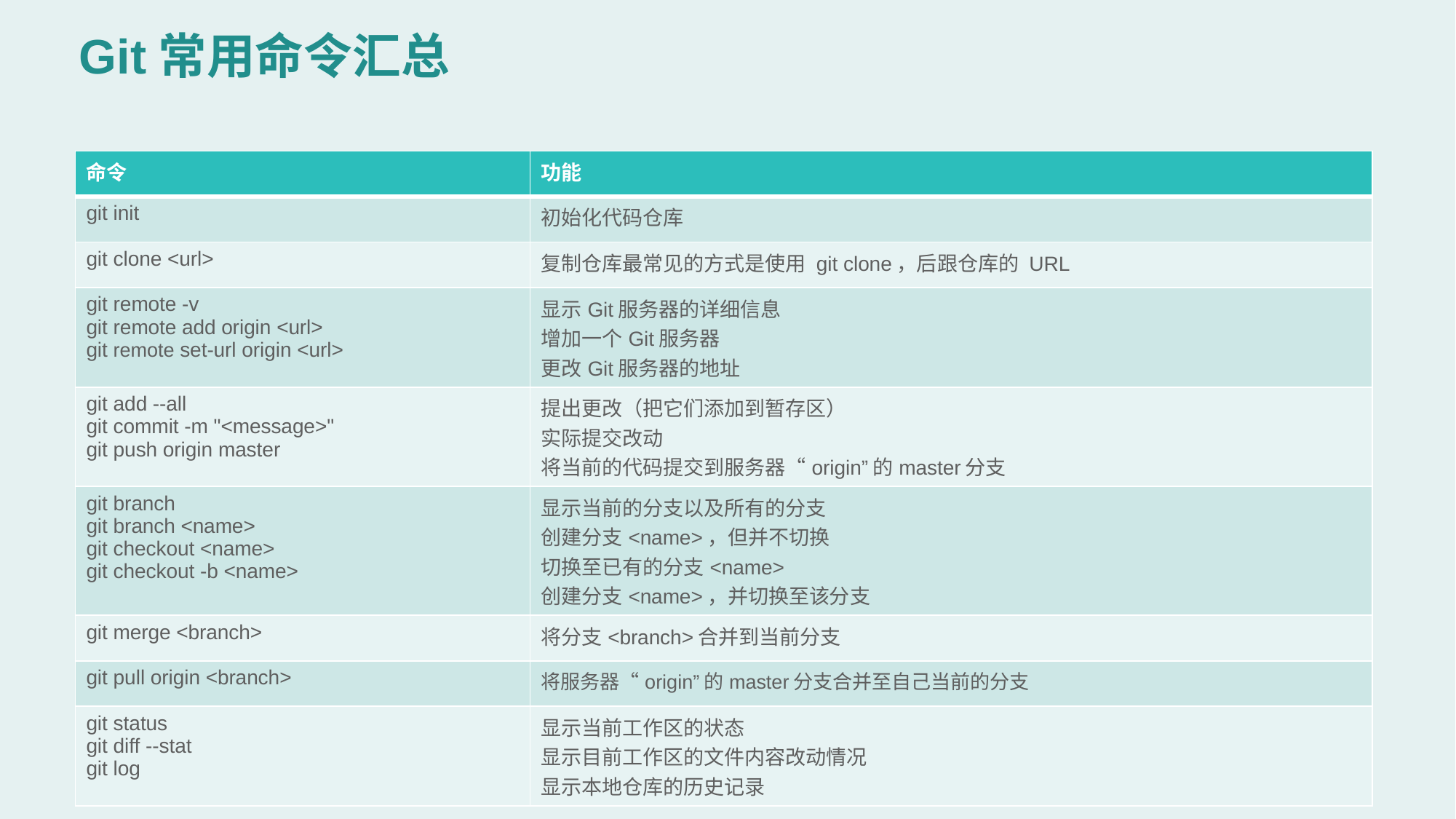

# Git常用命令汇总
| 命令 | 功能 |
| --- | --- |
| git init | 初始化代码仓库 |
| git clone <url> | 复制仓库最常见的方式是使用 git clone，后跟仓库的 URL |
| git remote -v git remote add origin <url> git remote set-url origin <url> | 显示Git服务器的详细信息 增加一个Git服务器 更改Git服务器的地址 |
| git add --all git commit -m "<message>" git push origin master | 提出更改（把它们添加到暂存区） 实际提交改动 将当前的代码提交到服务器“origin”的master分支 |
| git branch git branch <name> git checkout <name> git checkout -b <name> | 显示当前的分支以及所有的分支 创建分支<name>，但并不切换 切换至已有的分支<name> 创建分支<name>，并切换至该分支 |
| git merge <branch> | 将分支<branch>合并到当前分支 |
| git pull origin <branch> | 将服务器“origin”的master分支合并至自己当前的分支 |
| git status git diff --stat git log | 显示当前工作区的状态 显示目前工作区的文件内容改动情况 显示本地仓库的历史记录 |